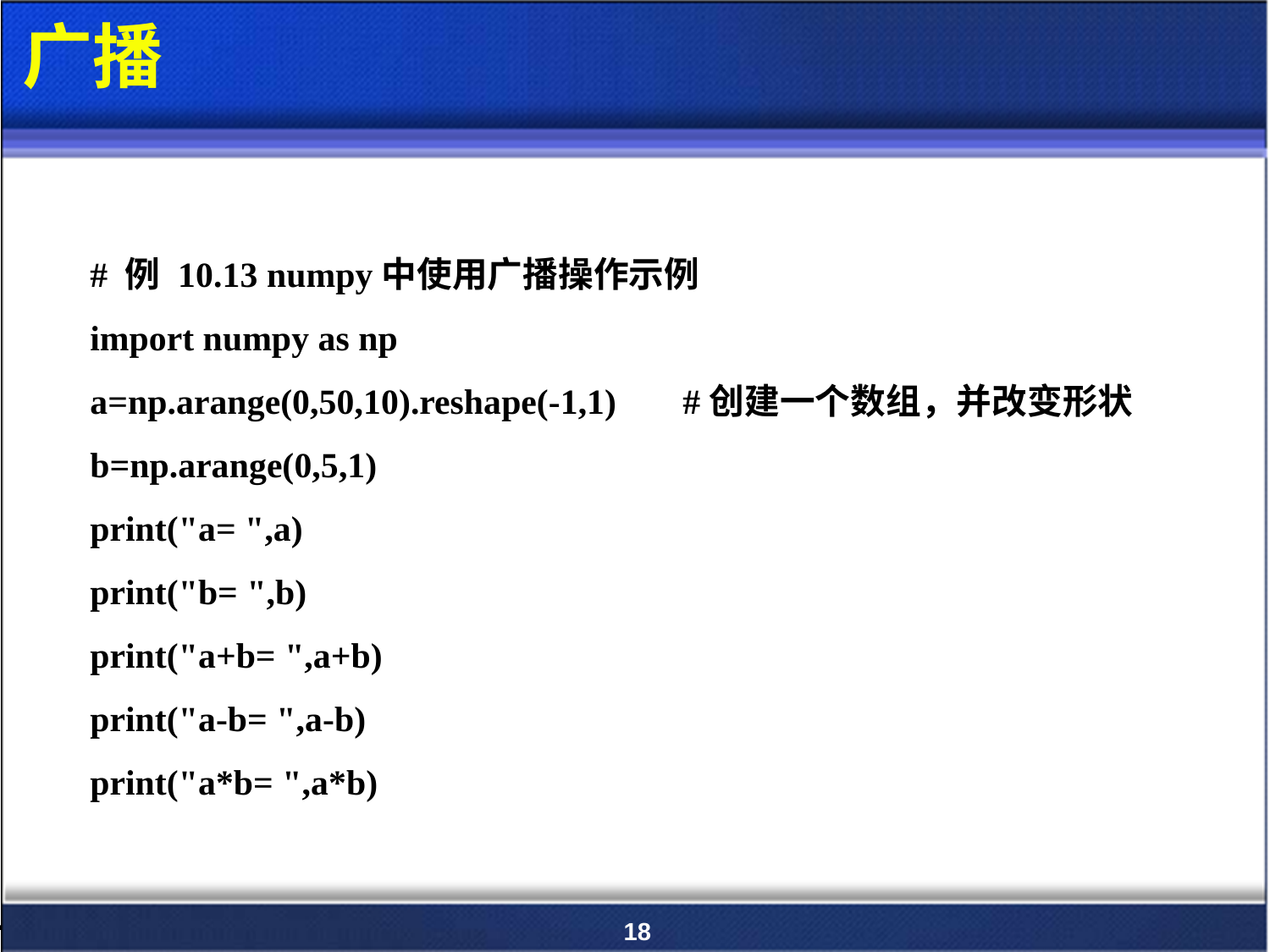

# 广播
# 例 10.13 numpy中使用广播操作示例
import numpy as np
a=np.arange(0,50,10).reshape(-1,1) 	#创建一个数组，并改变形状
b=np.arange(0,5,1)
print("a= ",a)
print("b= ",b)
print("a+b= ",a+b)
print("a-b= ",a-b)
print("a*b= ",a*b)
18